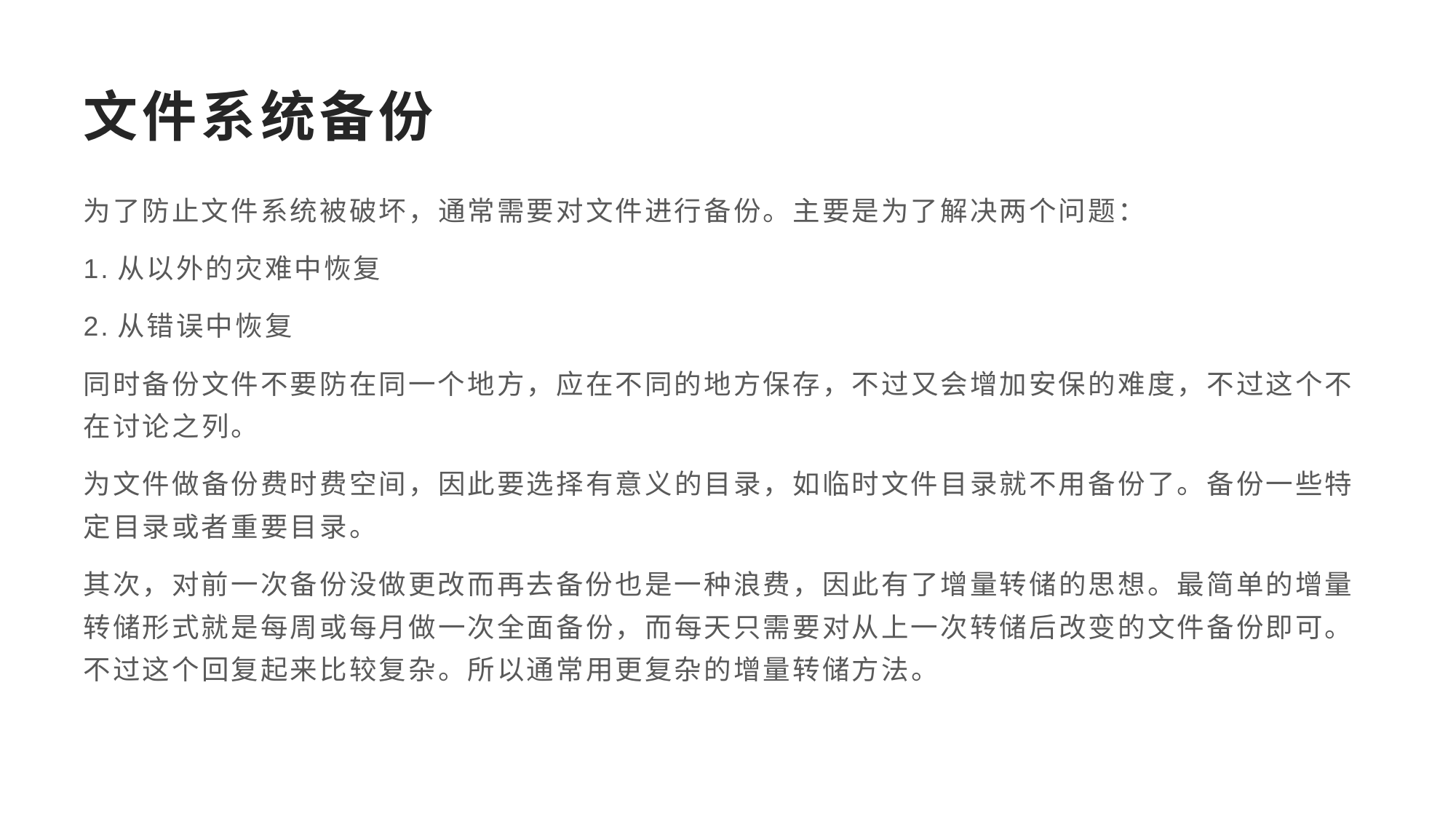

# 文件系统备份
为了防止文件系统被破坏，通常需要对文件进行备份。主要是为了解决两个问题：
1.从以外的灾难中恢复
2.从错误中恢复
同时备份文件不要防在同一个地方，应在不同的地方保存，不过又会增加安保的难度，不过这个不在讨论之列。
为文件做备份费时费空间，因此要选择有意义的目录，如临时文件目录就不用备份了。备份一些特定目录或者重要目录。
其次，对前一次备份没做更改而再去备份也是一种浪费，因此有了增量转储的思想。最简单的增量转储形式就是每周或每月做一次全面备份，而每天只需要对从上一次转储后改变的文件备份即可。不过这个回复起来比较复杂。所以通常用更复杂的增量转储方法。